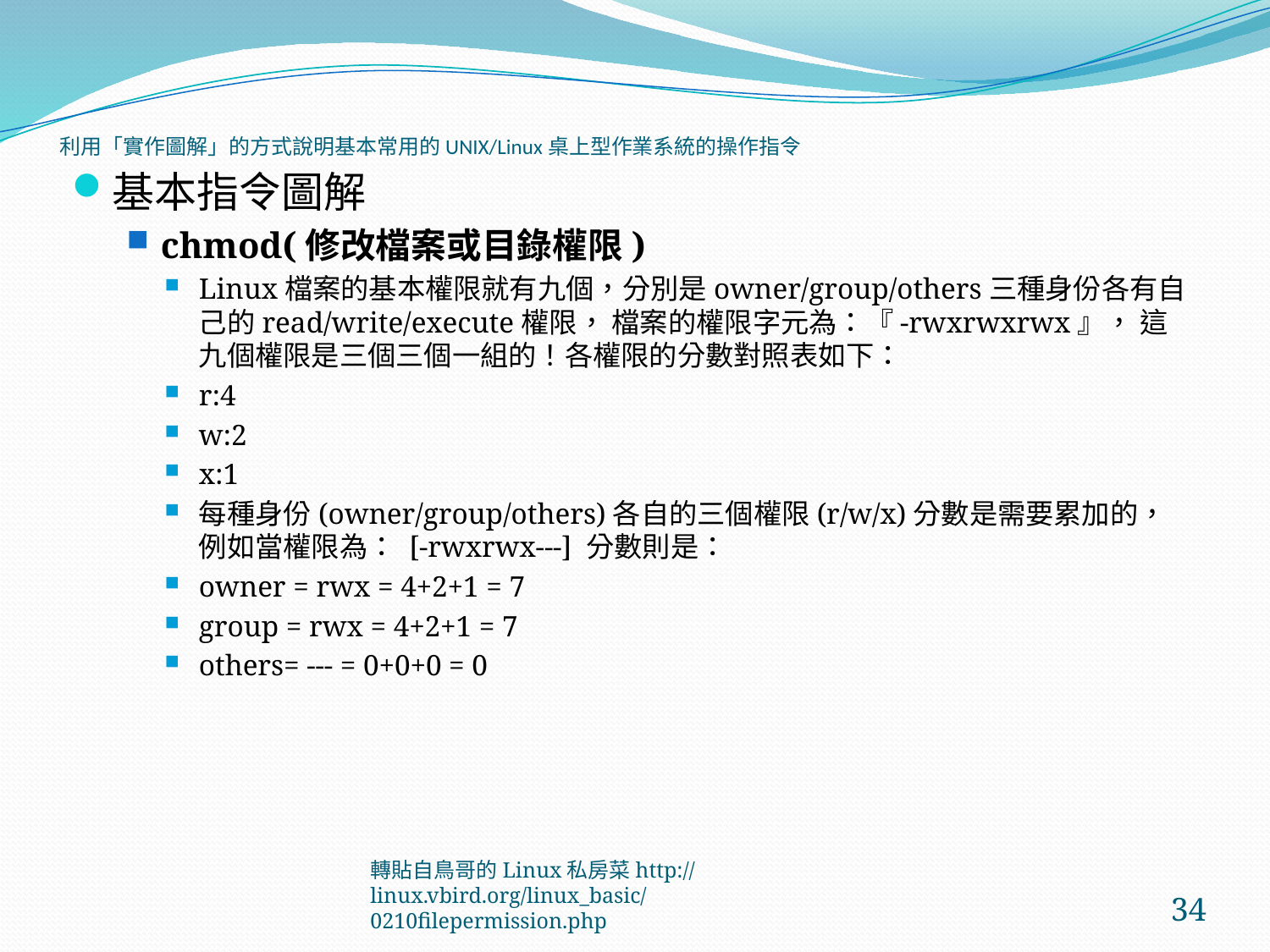

# 利用「實作圖解」的方式說明基本常用的UNIX/Linux桌上型作業系統的操作指令
基本指令圖解
chmod(修改檔案或目錄權限)
Linux檔案的基本權限就有九個，分別是owner/group/others三種身份各有自己的read/write/execute權限， 檔案的權限字元為：『-rwxrwxrwx』， 這九個權限是三個三個一組的！各權限的分數對照表如下：
r:4
w:2
x:1
每種身份(owner/group/others)各自的三個權限(r/w/x)分數是需要累加的，例如當權限為： [-rwxrwx---] 分數則是：
owner = rwx = 4+2+1 = 7
group = rwx = 4+2+1 = 7
others= --- = 0+0+0 = 0
轉貼自鳥哥的Linux私房菜http://linux.vbird.org/linux_basic/0210filepermission.php
34